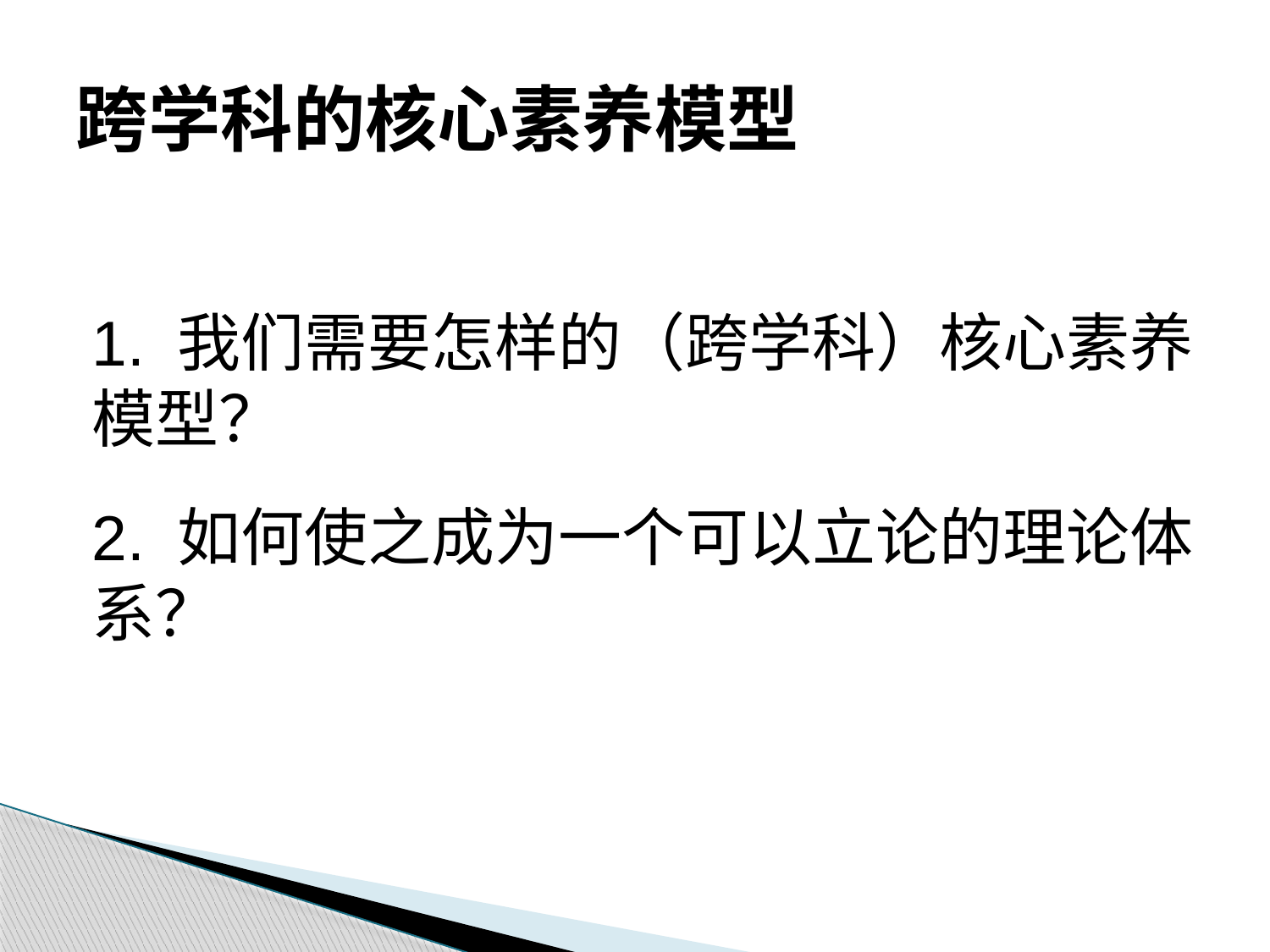

# 跨学科的核心素养模型
1. 我们需要怎样的（跨学科）核心素养模型？
2. 如何使之成为一个可以立论的理论体系？